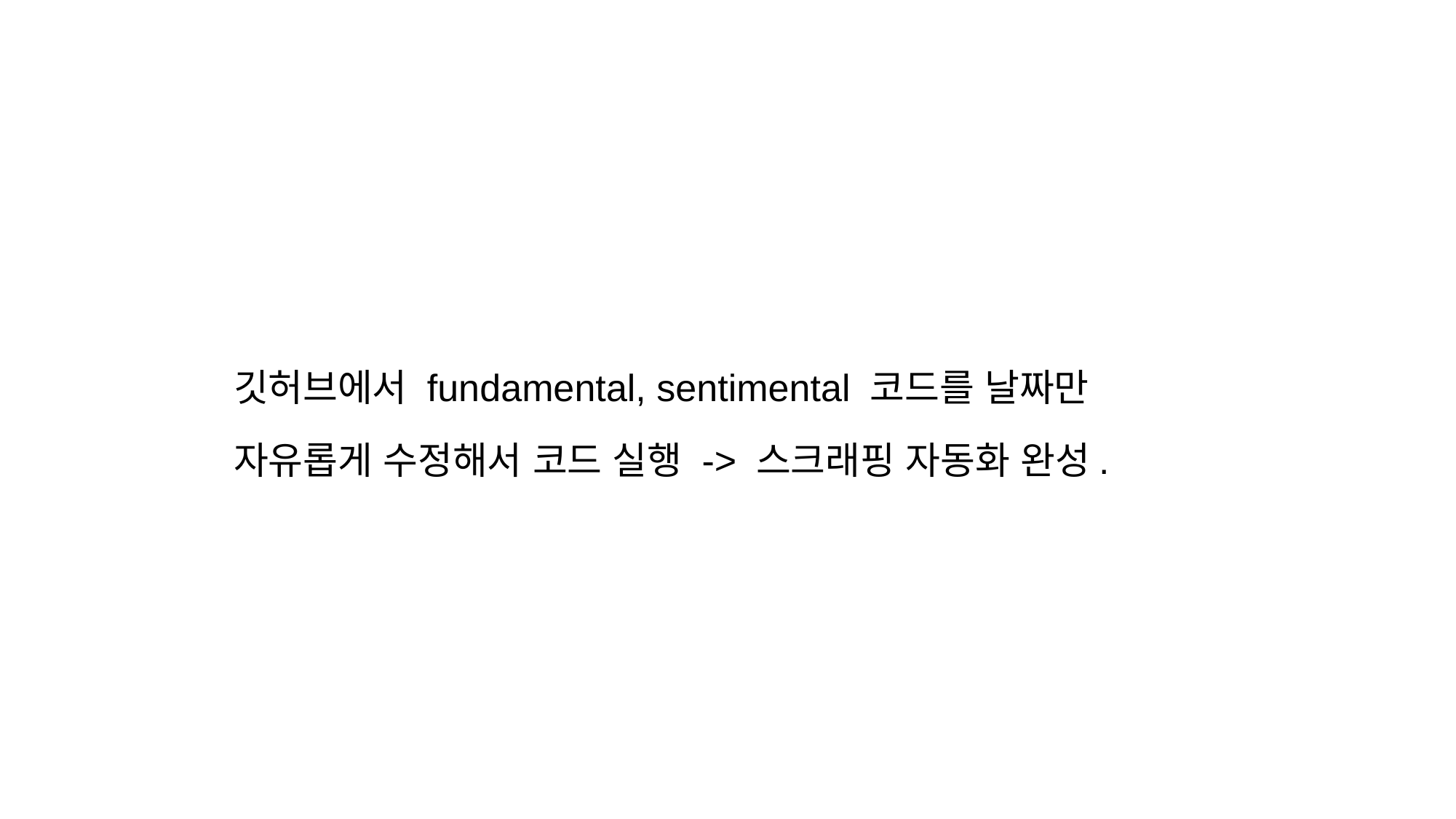

깃허브에서 fundamental, sentimental 코드를 날짜만 자유롭게 수정해서 코드 실행 -> 스크래핑 자동화 완성.